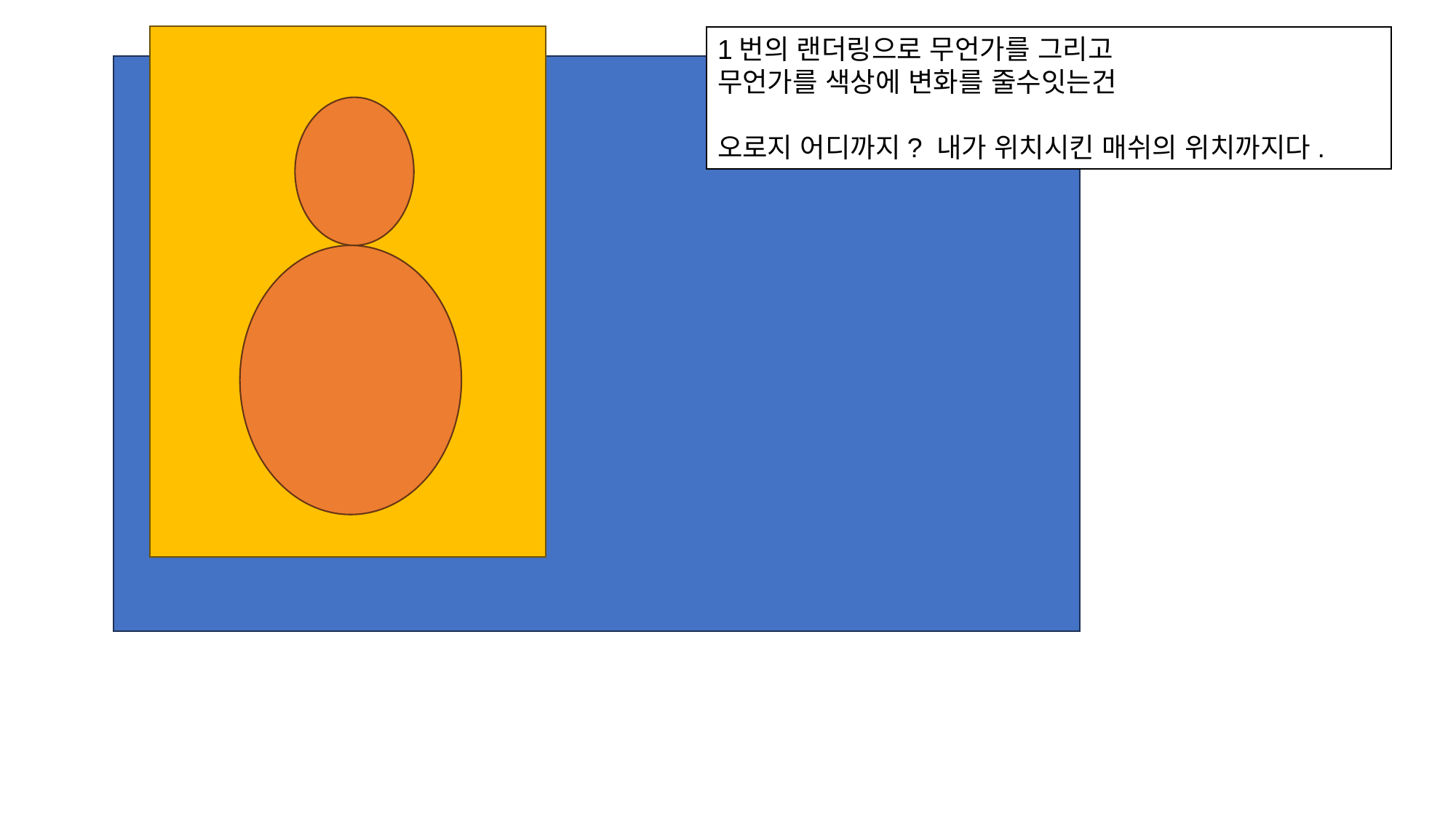

1번의 랜더링으로 무언가를 그리고
무언가를 색상에 변화를 줄수잇는건

오로지 어디까지? 내가 위치시킨 매쉬의 위치까지다.